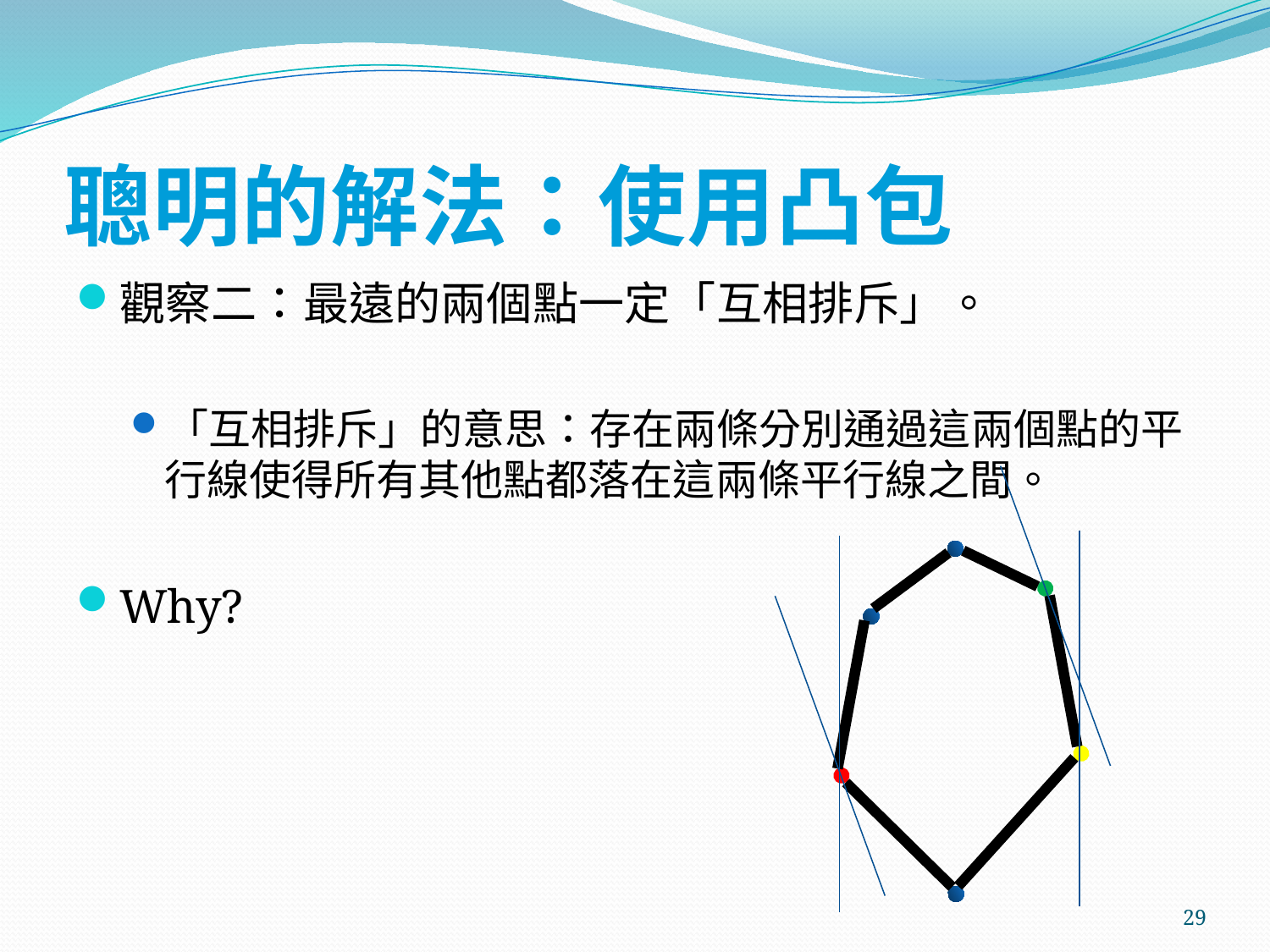

# 聰明的解法：使用凸包
觀察二：最遠的兩個點一定「互相排斥」。

「互相排斥」的意思：存在兩條分別通過這兩個點的平行線使得所有其他點都落在這兩條平行線之間。

Why?

29